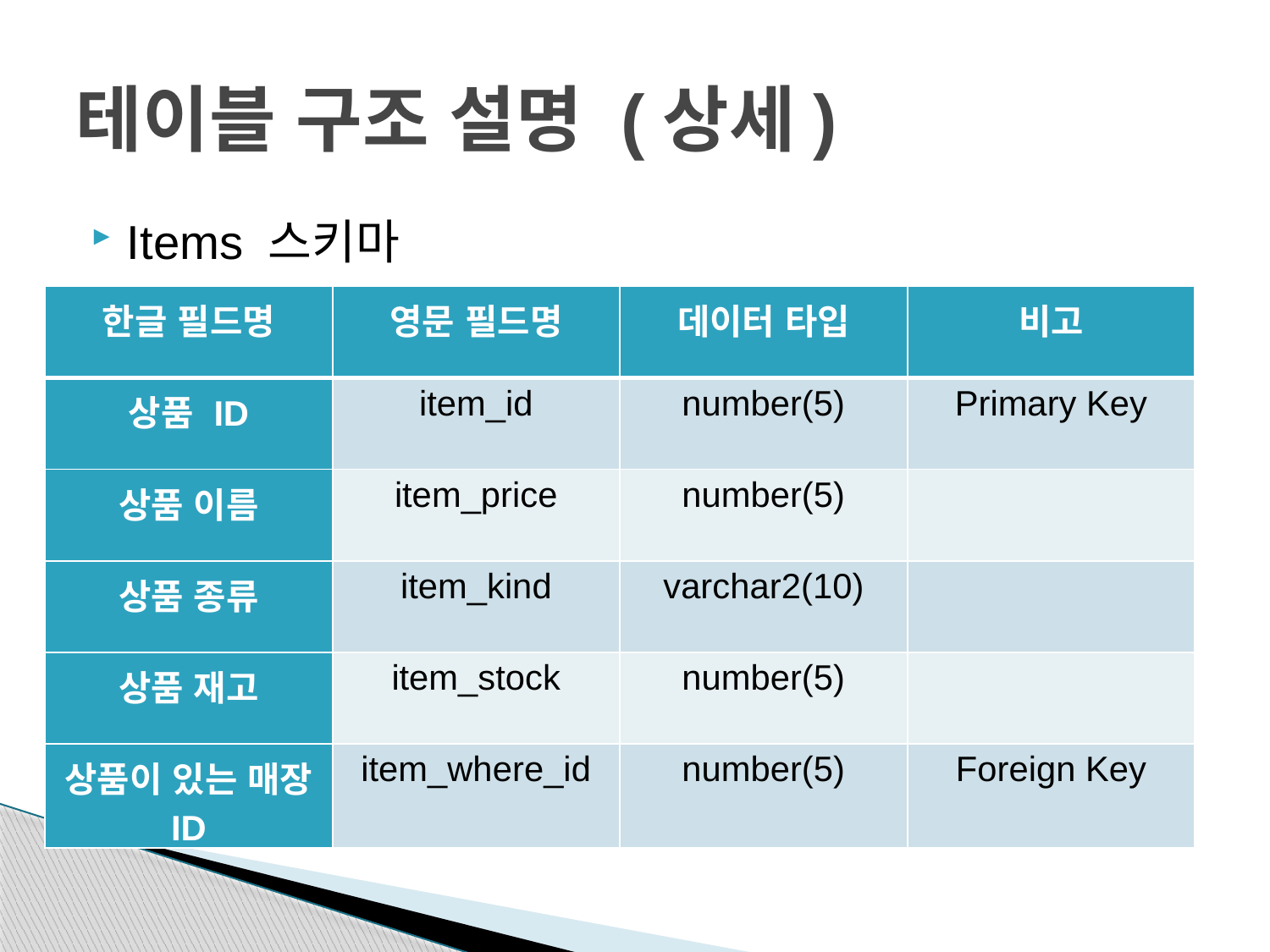

# 테이블 구조 설명 (상세)
Items 스키마

| 한글 필드명 | 영문 필드명 | 데이터 타입 | 비고 |
| --- | --- | --- | --- |
| 상품 ID | item\_id | number(5) | Primary Key |
| 상품 이름 | item\_price | number(5) |  |
| 상품 종류 | item\_kind | varchar2(10) |  |
| 상품 재고 | item\_stock | number(5) |  |
| 상품이 있는 매장 ID | item\_where\_id | number(5) | Foreign Key |